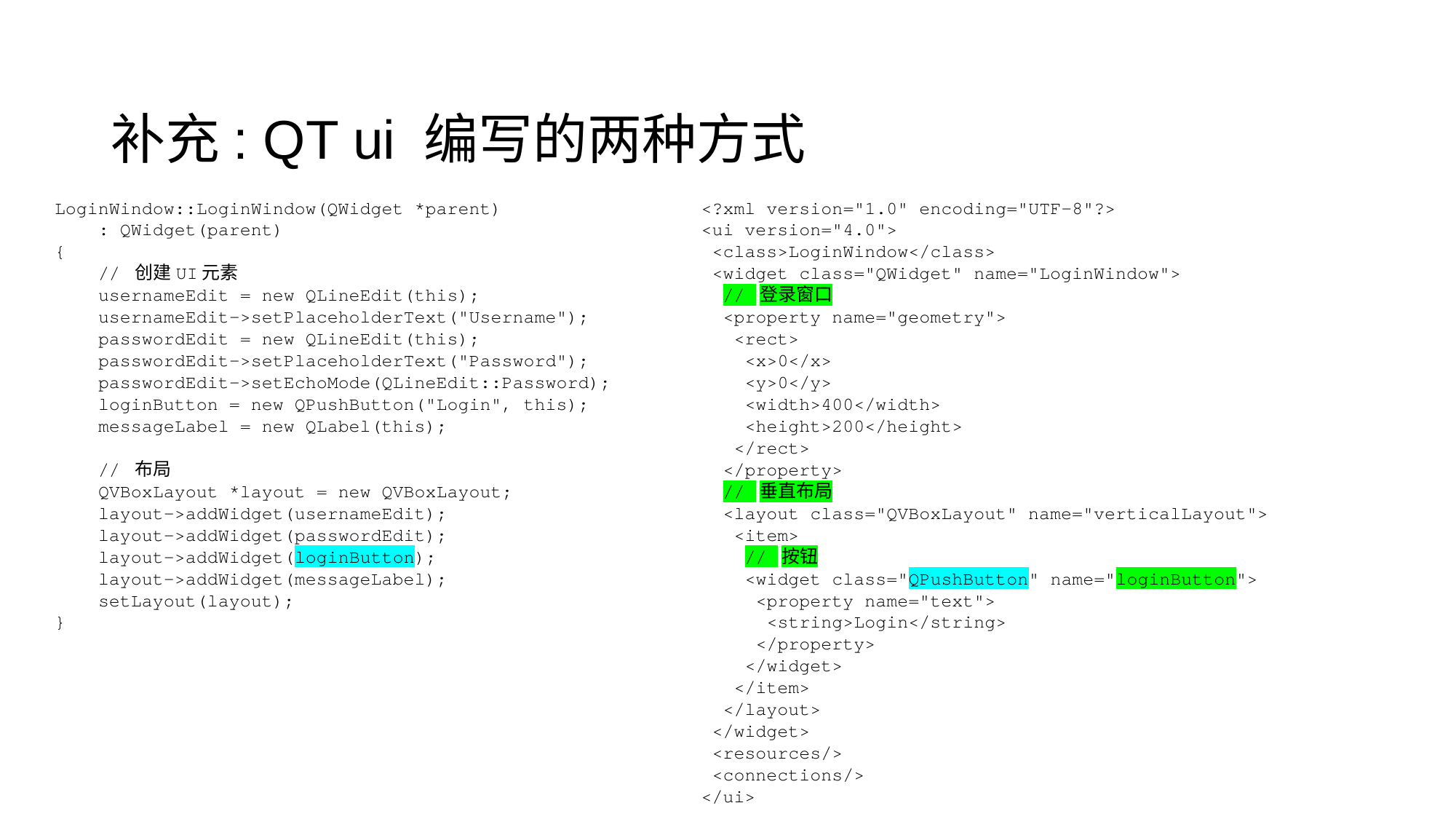

# 补充: QT ui 编写的两种方式
<?xml version="1.0" encoding="UTF-8"?>
<ui version="4.0"> <class>LoginWindow</class> <widget class="QWidget" name="LoginWindow">
  // 登录窗口
  <property name="geometry">   <rect>    <x>0</x>    <y>0</y>    <width>400</width>    <height>200</height>   </rect>  </property>
  // 垂直布局
  <layout class="QVBoxLayout" name="verticalLayout">   <item>
    // 按钮
    <widget class="QPushButton" name="loginButton">     <property name="text">      <string>Login</string>     </property>    </widget>   </item>  </layout> </widget> <resources/> <connections/>
</ui>
LoginWindow::LoginWindow(QWidget *parent)
    : QWidget(parent)
{
    // 创建UI元素
    usernameEdit = new QLineEdit(this);
    usernameEdit->setPlaceholderText("Username");
    passwordEdit = new QLineEdit(this);
    passwordEdit->setPlaceholderText("Password");
    passwordEdit->setEchoMode(QLineEdit::Password);
    loginButton = new QPushButton("Login", this);
    messageLabel = new QLabel(this);

    // 布局
    QVBoxLayout *layout = new QVBoxLayout;
    layout->addWidget(usernameEdit);
    layout->addWidget(passwordEdit);
    layout->addWidget(loginButton);
    layout->addWidget(messageLabel);
    setLayout(layout);
}